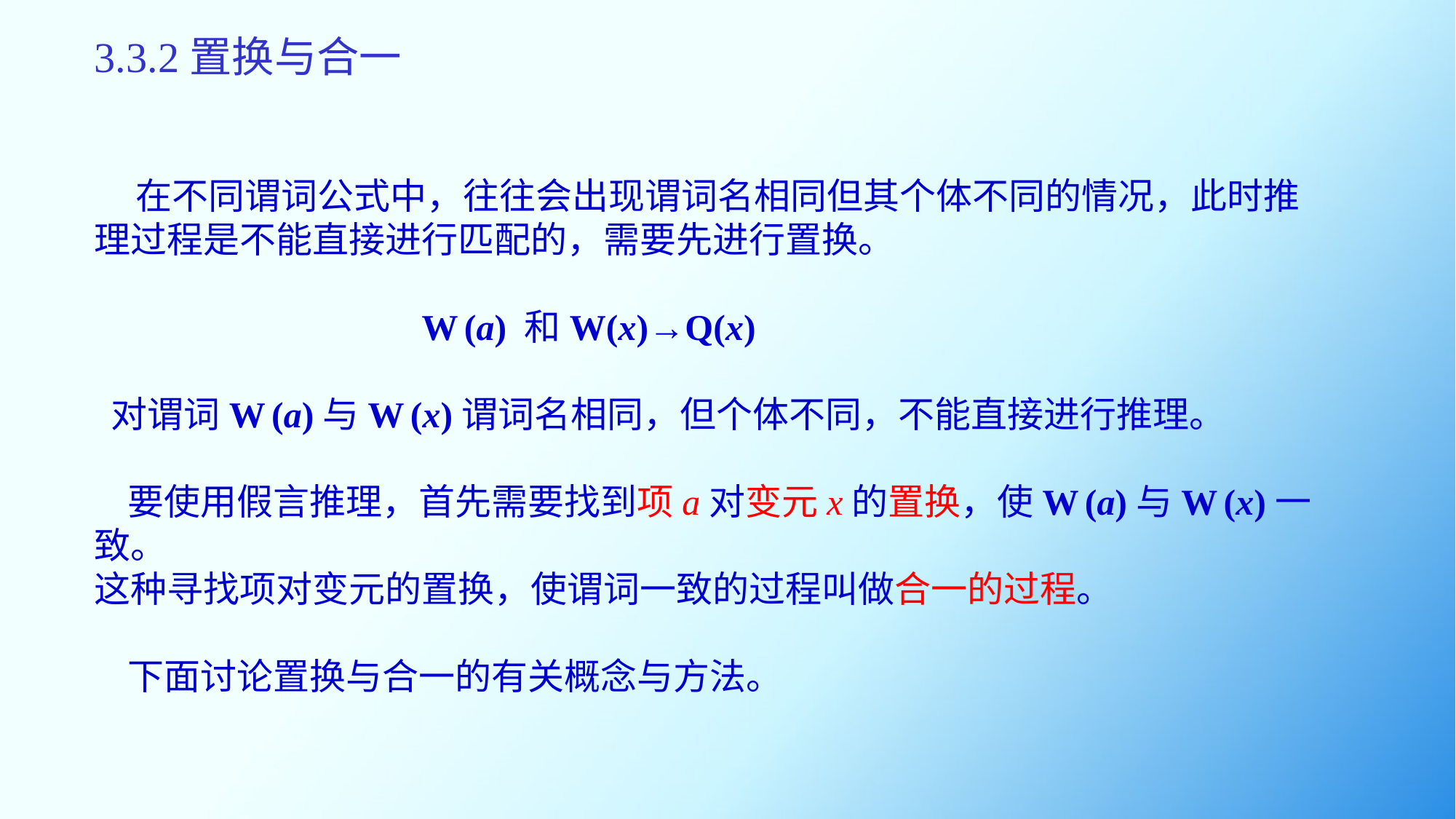

# 3.3.2置换与合一
    在不同谓词公式中，往往会出现谓词名相同但其个体不同的情况，此时推理过程是不能直接进行匹配的，需要先进行置换。

    			W (a) 和W(x)→Q(x)

 对谓词W (a)与W (x)谓词名相同，但个体不同，不能直接进行推理。

   要使用假言推理，首先需要找到项a对变元x的置换，使W (a)与W (x)一致。
这种寻找项对变元的置换，使谓词一致的过程叫做合一的过程。

   下面讨论置换与合一的有关概念与方法。